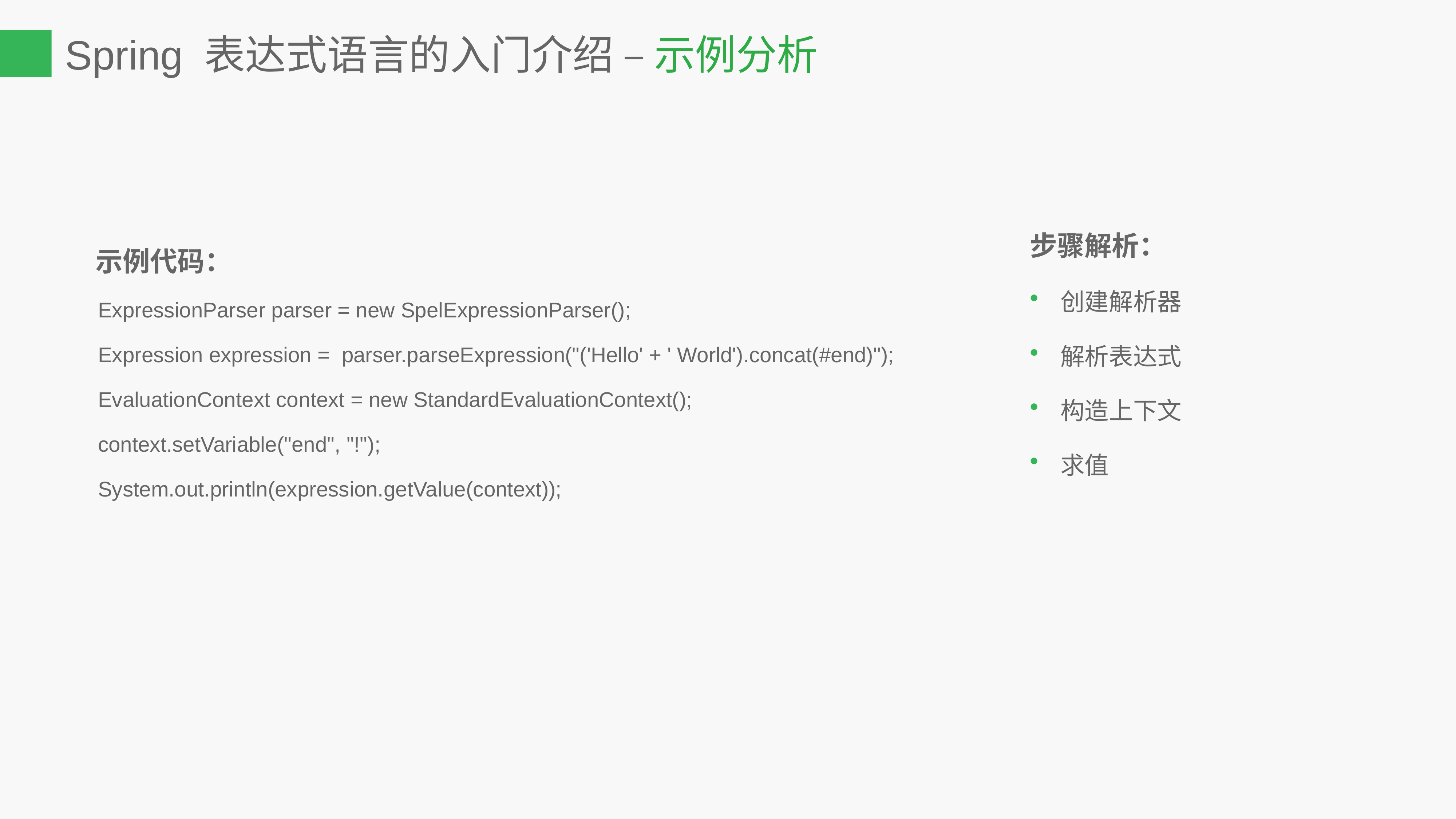

Spring 表达式语言的入门介绍 – 示例分析

步骤解析：
创建解析器
解析表达式
构造上下文
求值
示例代码：
ExpressionParser parser = new SpelExpressionParser();
Expression expression =  parser.parseExpression("('Hello' + ' World').concat(#end)");
EvaluationContext context = new StandardEvaluationContext();
context.setVariable("end", "!");
System.out.println(expression.getValue(context));